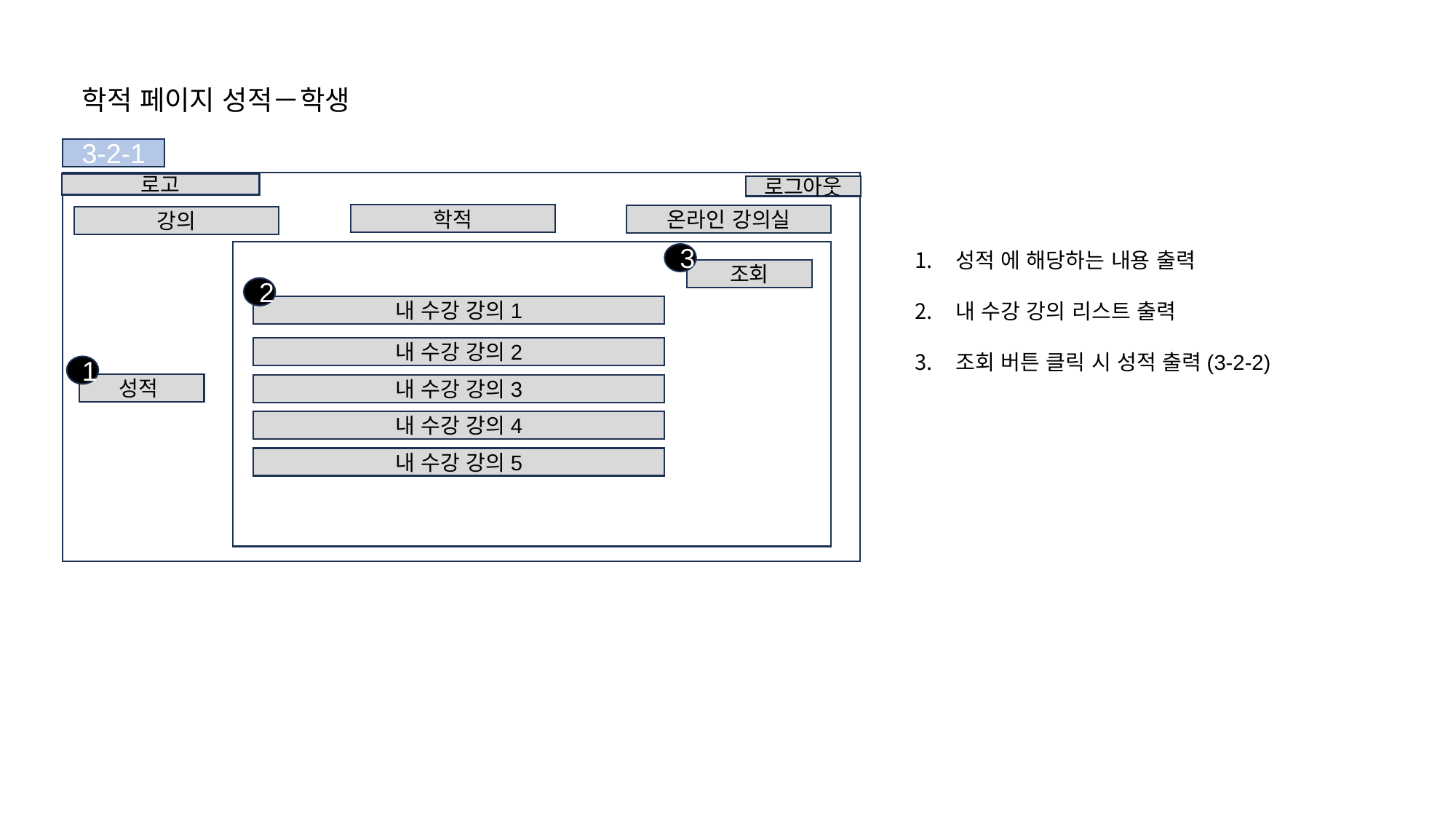

학적 페이지 성적－학생
3-2-1

로고
로그아웃
학적
온라인 강의실
강의

성적 에 해당하는 내용 출력

내 수강 강의 리스트 출력

조회 버튼 클릭 시 성적 출력(3-2-2)

3
조회
2
내 수강 강의1
내 수강 강의2
1
성적
내 수강 강의3
내 수강 강의4
내 수강 강의5